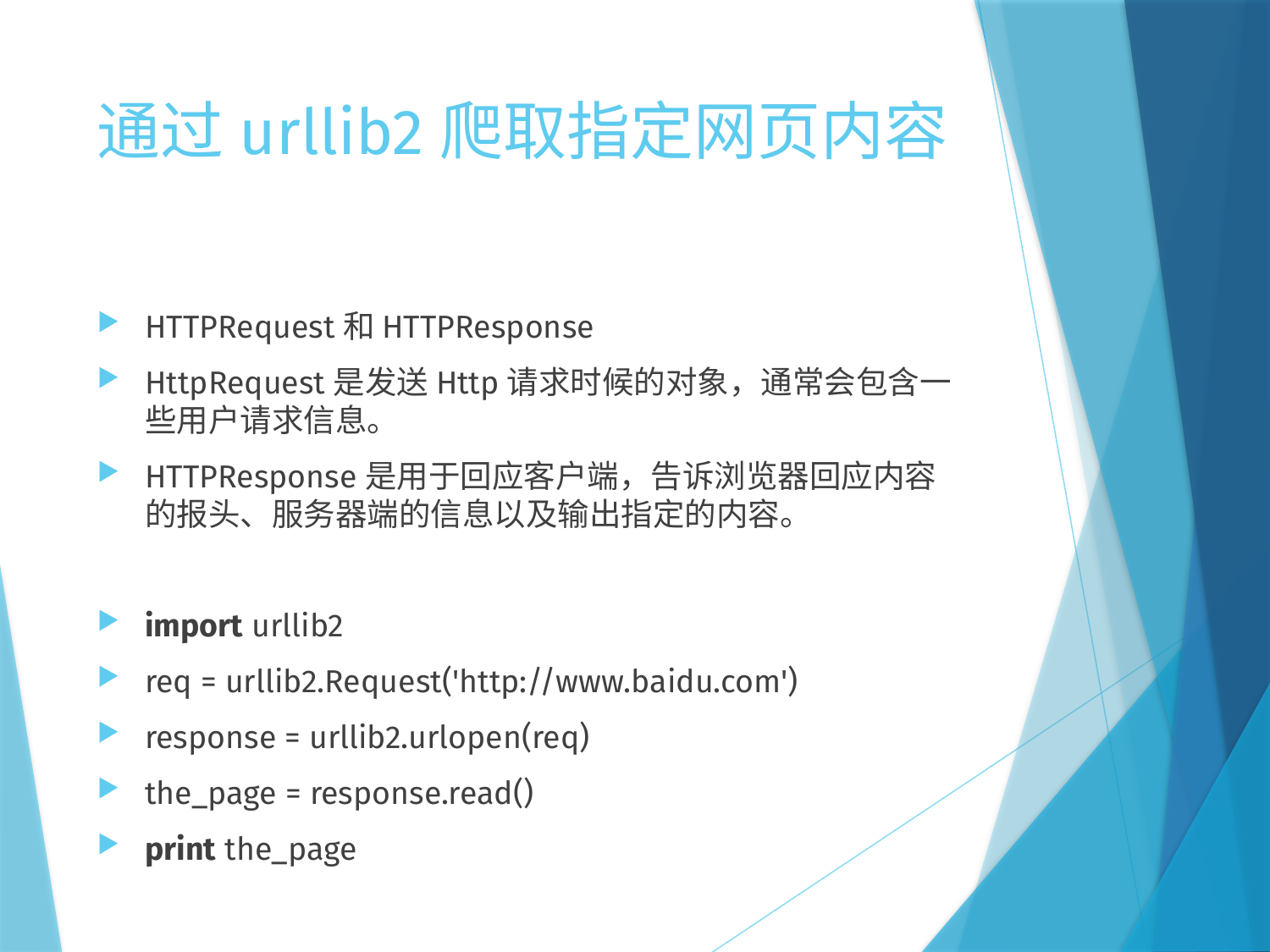

# 通过urllib2爬取指定网页内容
HTTPRequest和HTTPResponse
HttpRequest是发送Http请求时候的对象，通常会包含一些用户请求信息。
HTTPResponse是用于回应客户端，告诉浏览器回应内容的报头、服务器端的信息以及输出指定的内容。

import urllib2
req = urllib2.Request('http://www.baidu.com')
response = urllib2.urlopen(req)
the_page = response.read()
print the_page